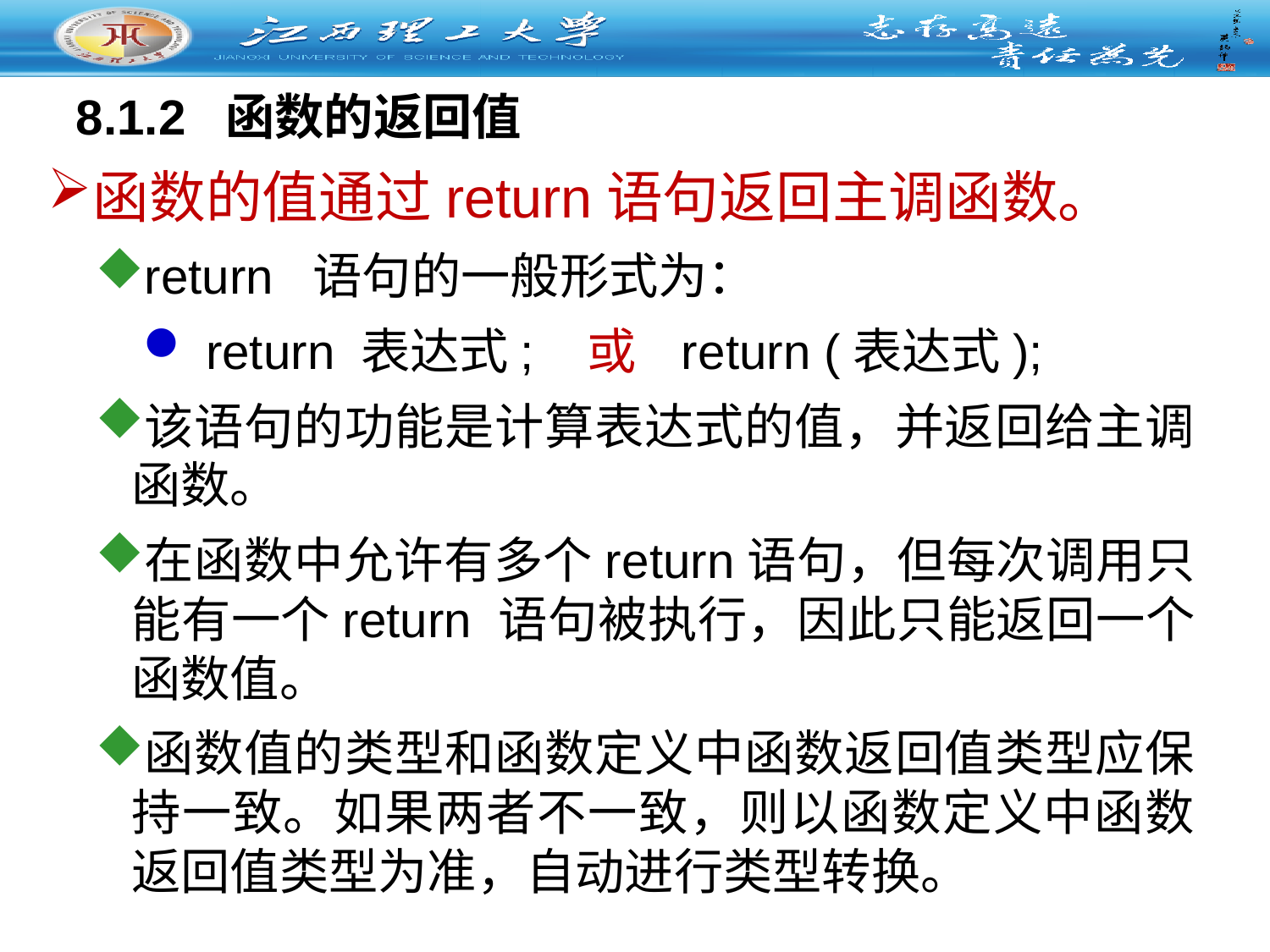

8.1.2  函数的返回值
函数的值通过return语句返回主调函数。
return  语句的一般形式为：
 return 表达式;   或   return (表达式);
该语句的功能是计算表达式的值，并返回给主调函数。
在函数中允许有多个return语句，但每次调用只能有一个return 语句被执行，因此只能返回一个函数值。
函数值的类型和函数定义中函数返回值类型应保持一致。如果两者不一致，则以函数定义中函数返回值类型为准，自动进行类型转换。